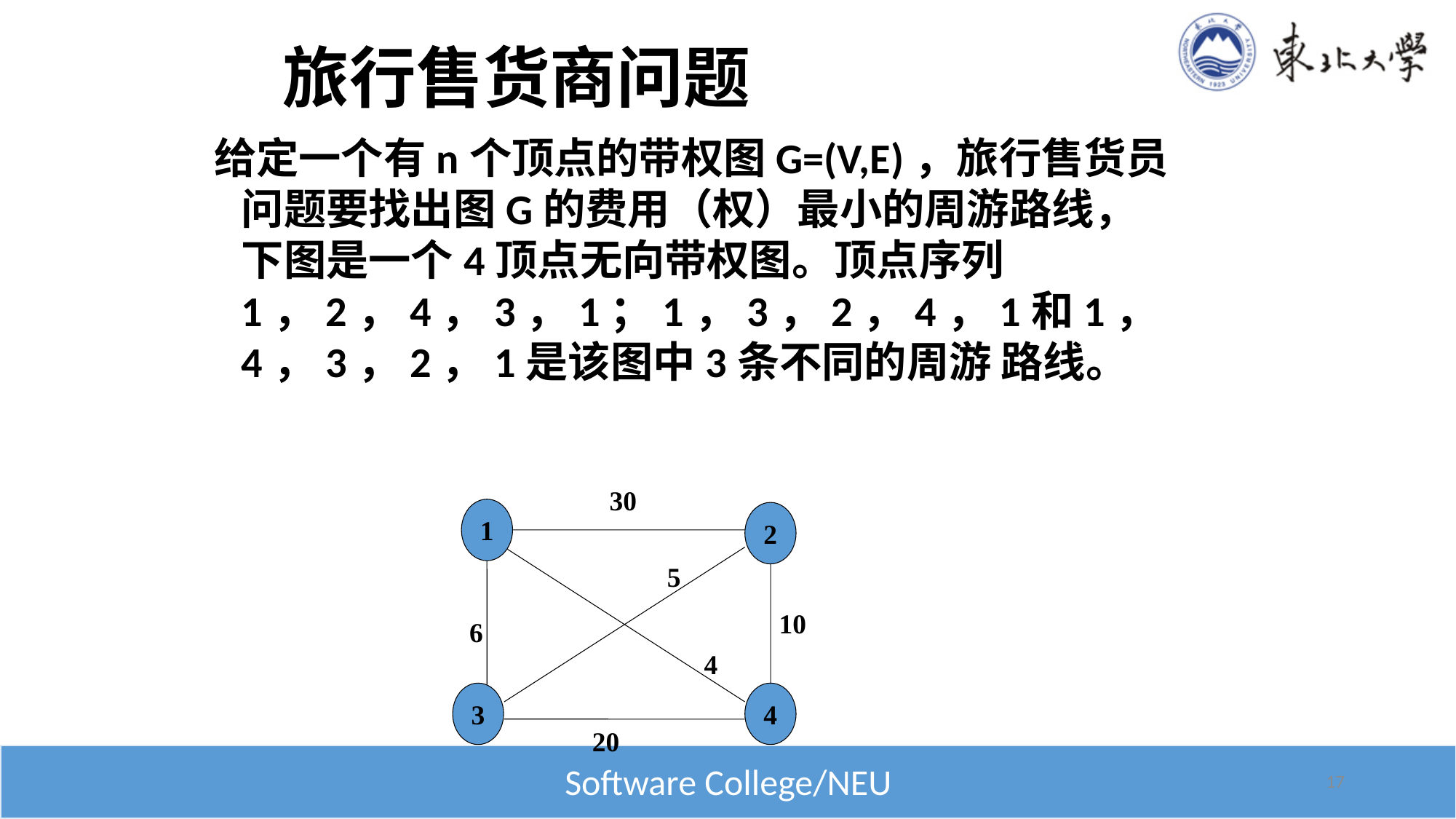

# 旅行售货商问题
给定一个有n个顶点的带权图G=(V,E)，旅行售货员问题要找出图G的费用（权）最小的周游路线，下图是一个4顶点无向带权图。顶点序列1，2，4，3，1；1，3，2，4，1和1，4，3，2，1是该图中3条不同的周游 路线。
30
1
2
5
10
6
4
3
4
20

17